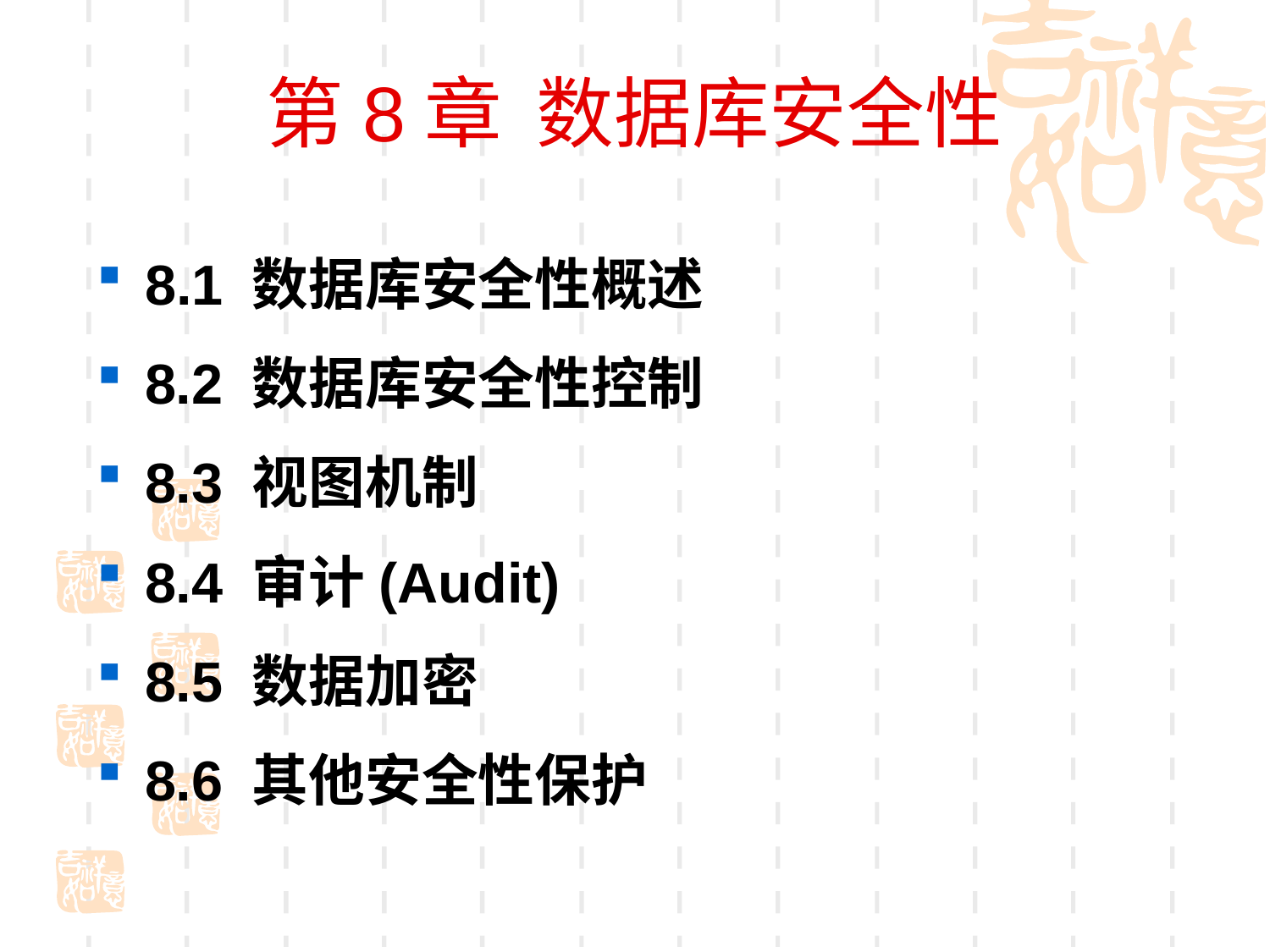

# 第8章  数据库安全性
8.1 数据库安全性概述
8.2 数据库安全性控制
8.3 视图机制
8.4 审计(Audit)
8.5 数据加密
8.6 其他安全性保护
17